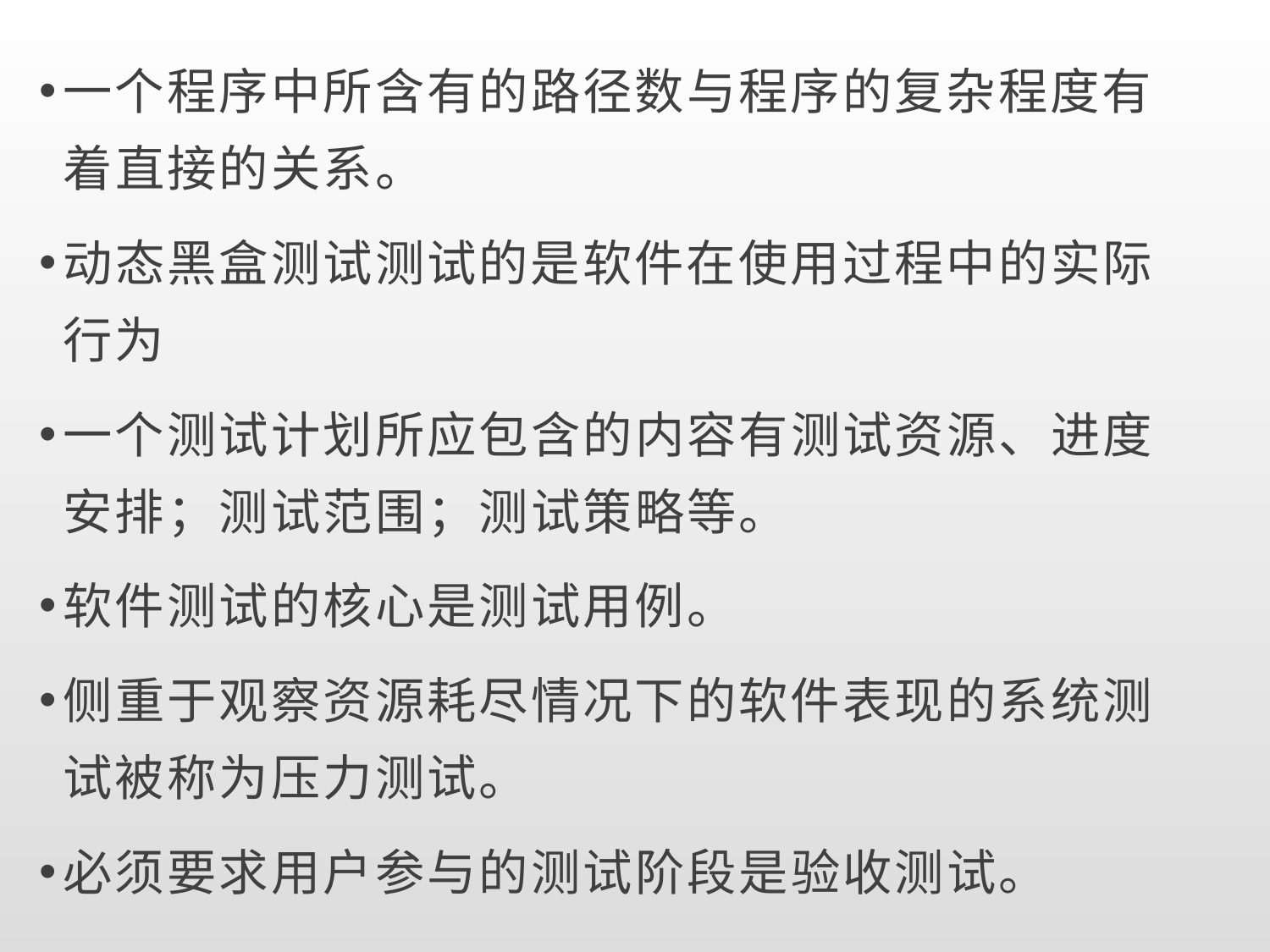

一个程序中所含有的路径数与程序的复杂程度有着直接的关系。
动态黑盒测试测试的是软件在使用过程中的实际行为
一个测试计划所应包含的内容有测试资源、进度安排；测试范围；测试策略等。
软件测试的核心是测试用例。
侧重于观察资源耗尽情况下的软件表现的系统测试被称为压力测试。
必须要求用户参与的测试阶段是验收测试。